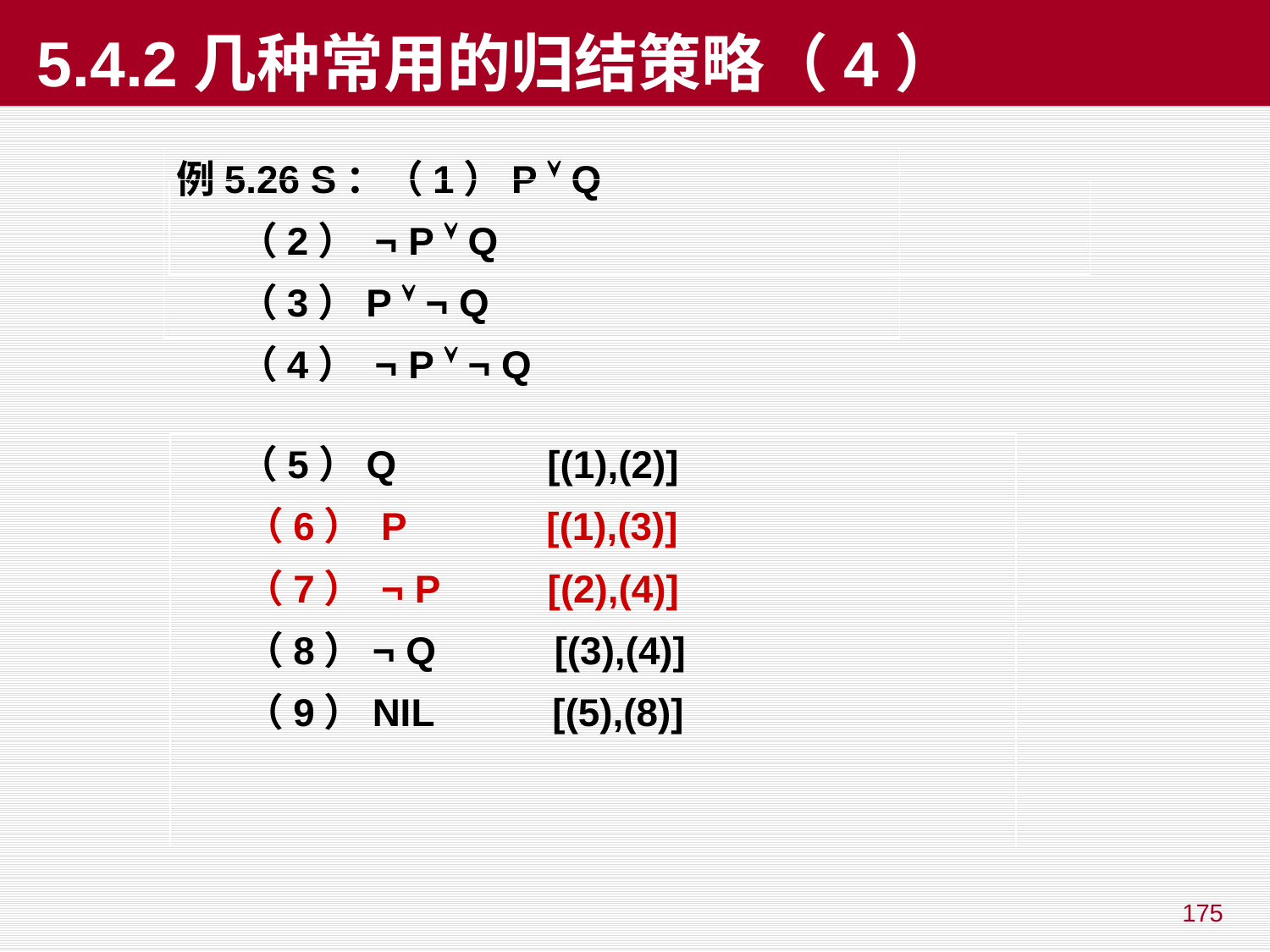

# 5.4.2几种常用的归结策略（4）
例5.26 S：（1）P ∨ Q
      （2） ¬ P ∨ Q
      （3）P ∨ ¬ Q
      （4） ¬ P ∨ ¬ Q

      （5）Q              [(1),(2)]
      （6） P             [(1),(3)]
      （7） ¬ P          [(2),(4)]
      （8）¬ Q           [(3),(4)]
      （9）NIL           [(5),(8)]
175